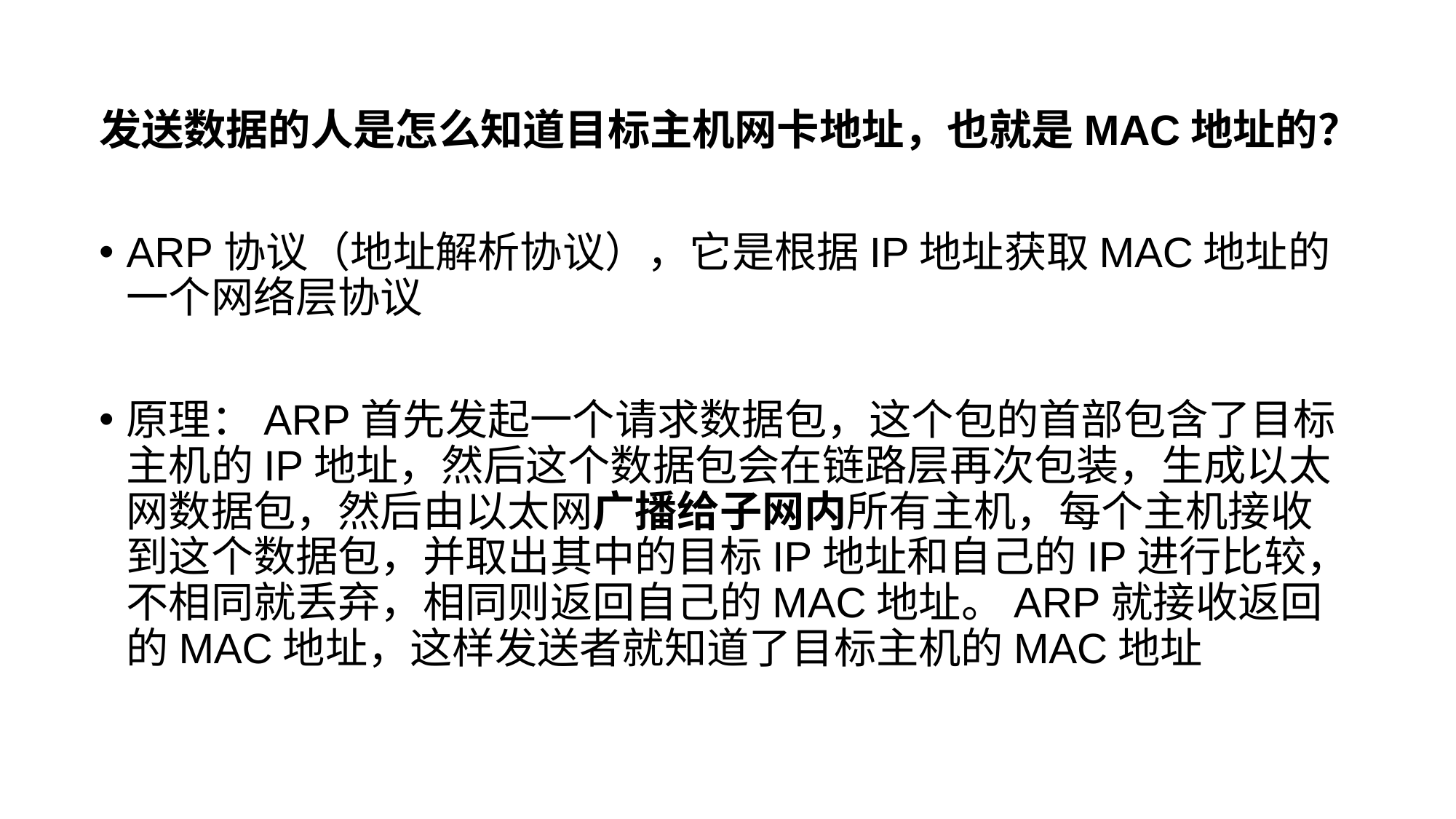

发送数据的人是怎么知道目标主机网卡地址，也就是MAC地址的？

ARP协议（地址解析协议），它是根据IP地址获取MAC地址的一个网络层协议

原理：ARP首先发起一个请求数据包，这个包的首部包含了目标主机的IP地址，然后这个数据包会在链路层再次包装，生成以太网数据包，然后由以太网广播给子网内所有主机，每个主机接收到这个数据包，并取出其中的目标IP地址和自己的IP进行比较，不相同就丢弃，相同则返回自己的MAC地址。ARP就接收返回的MAC地址，这样发送者就知道了目标主机的MAC地址